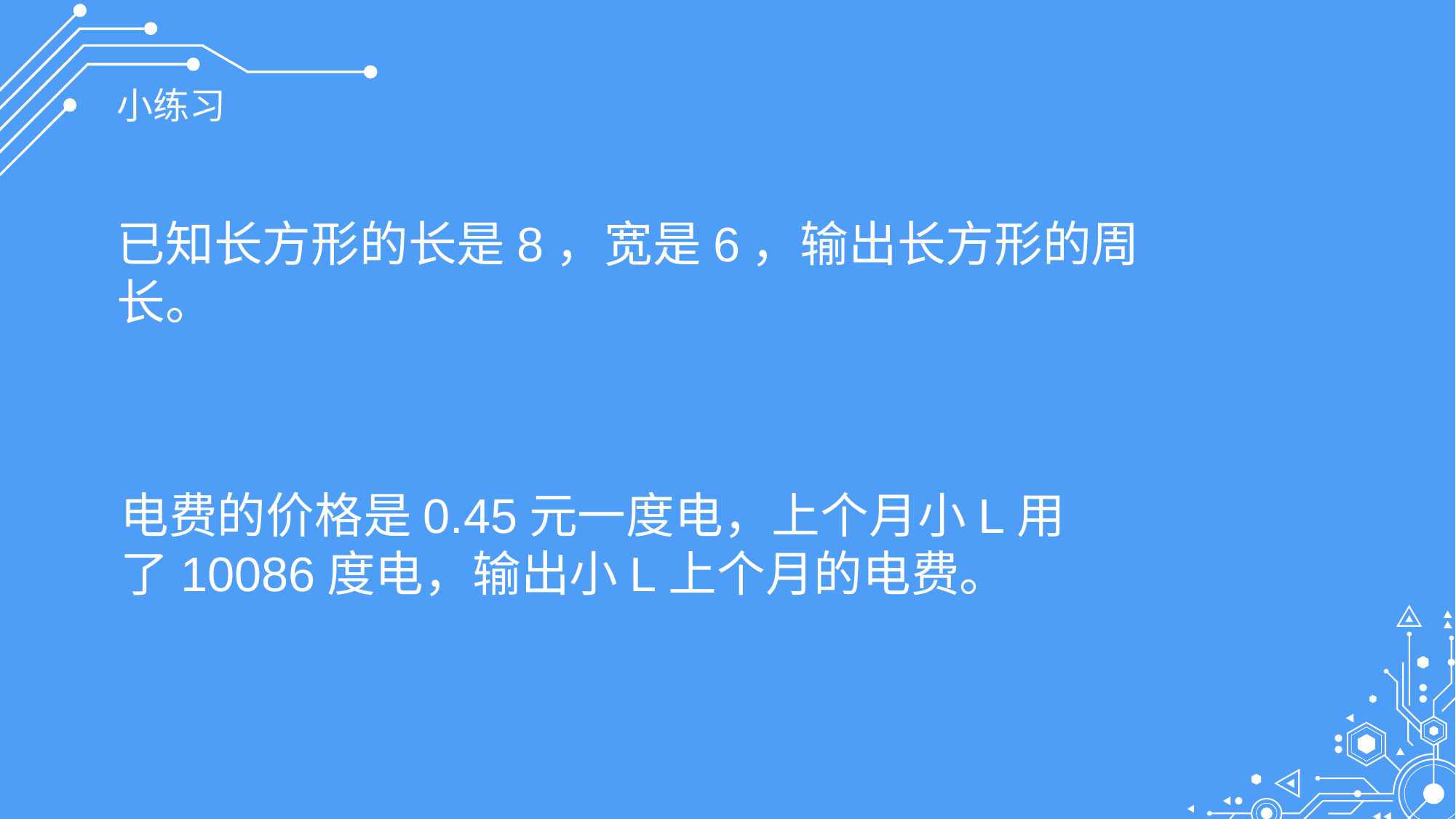

小练习
已知长方形的长是8，宽是6，输出长方形的周长。
电费的价格是0.45元一度电，上个月小L用了10086度电，输出小L上个月的电费。